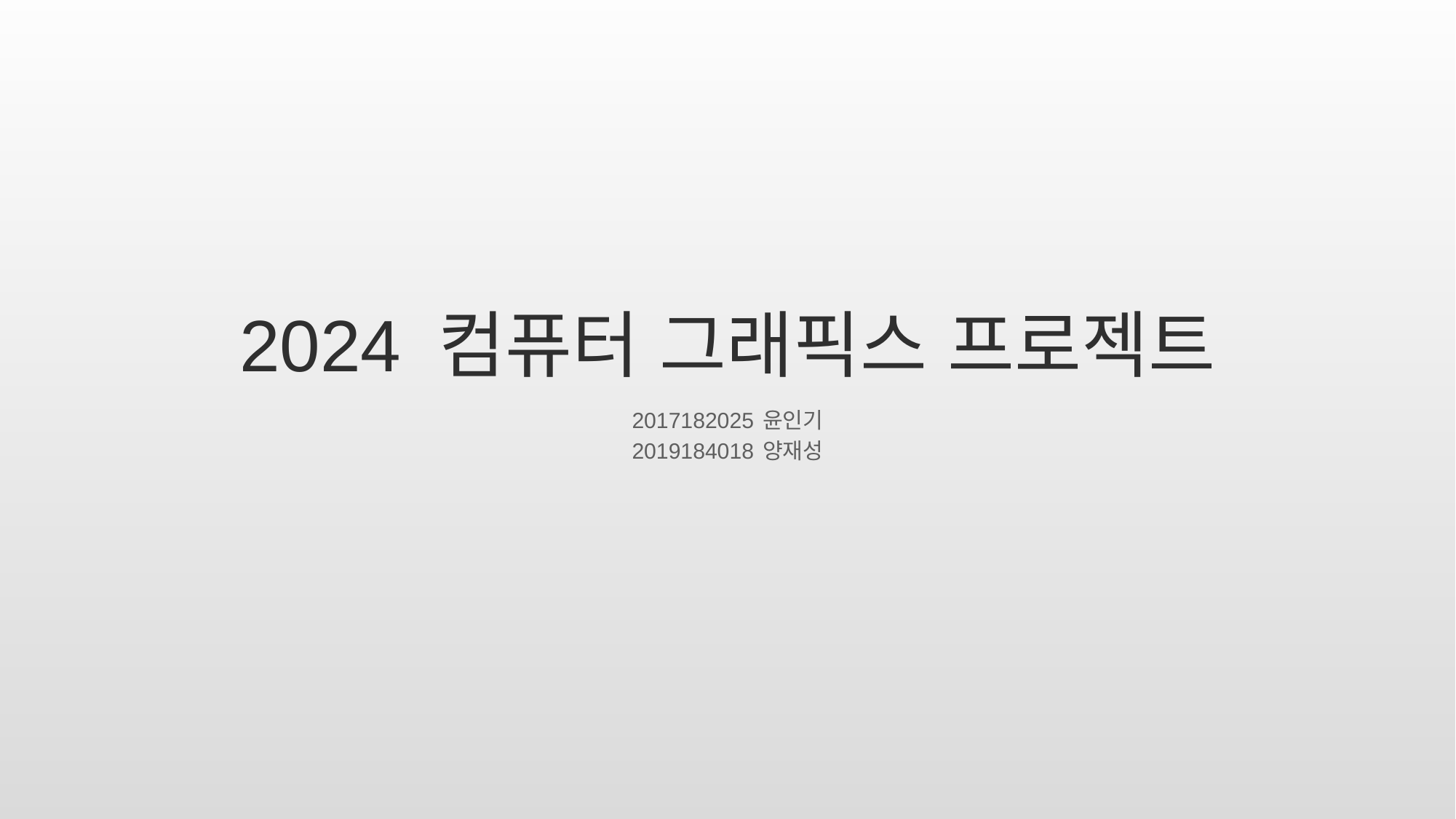

# 2024 컴퓨터 그래픽스 프로젝트
2017182025 윤인기
2019184018 양재성